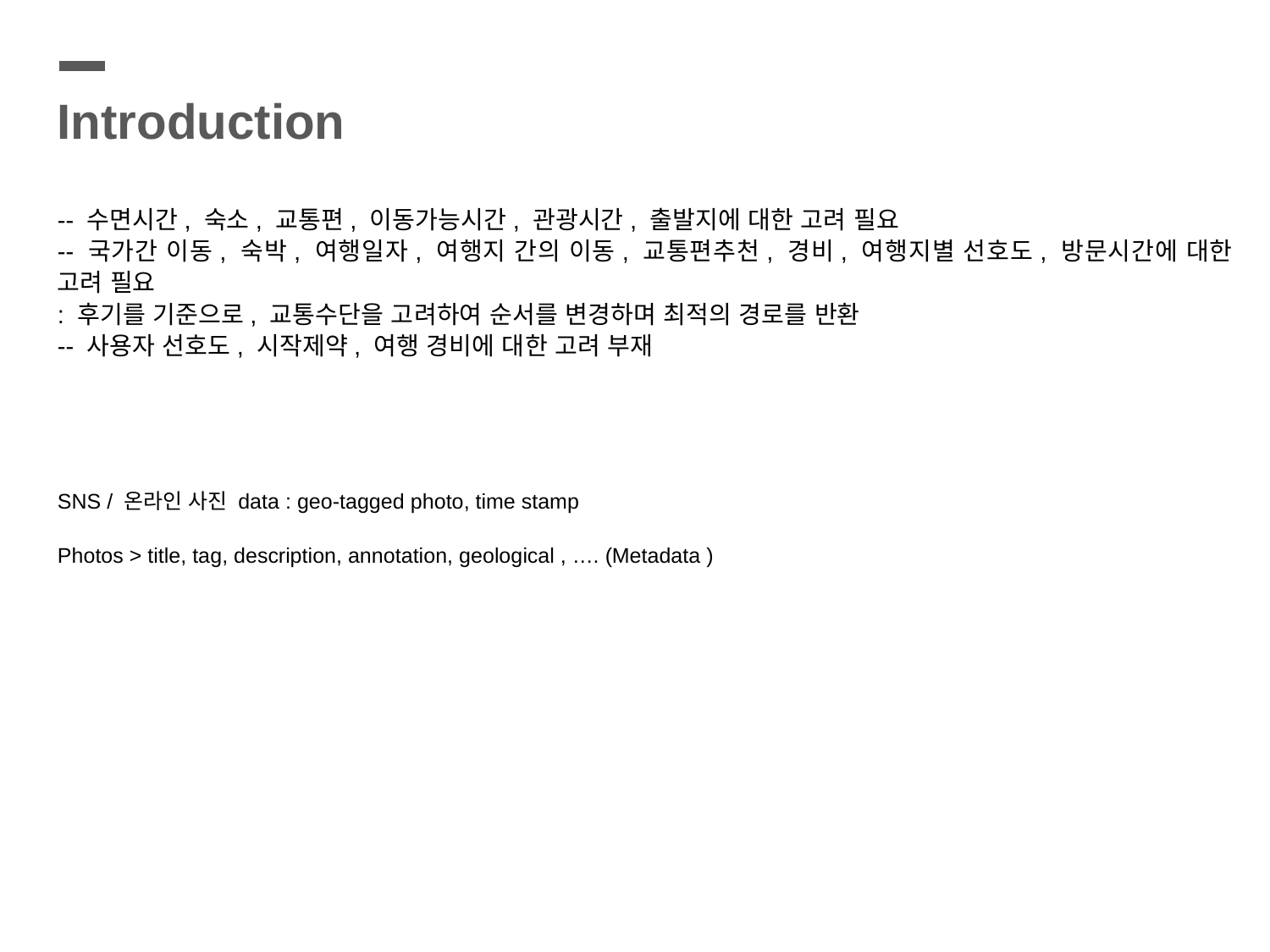

Introduction

-- 수면시간, 숙소, 교통편, 이동가능시간, 관광시간, 출발지에 대한 고려 필요
-- 국가간 이동, 숙박, 여행일자, 여행지 간의 이동, 교통편추천, 경비, 여행지별 선호도, 방문시간에 대한 고려 필요
: 후기를 기준으로, 교통수단을 고려하여 순서를 변경하며 최적의 경로를 반환
-- 사용자 선호도, 시작제약, 여행 경비에 대한 고려 부재

SNS / 온라인 사진 data : geo-tagged photo, time stamp

Photos > title, tag, description, annotation, geological , …. (Metadata )